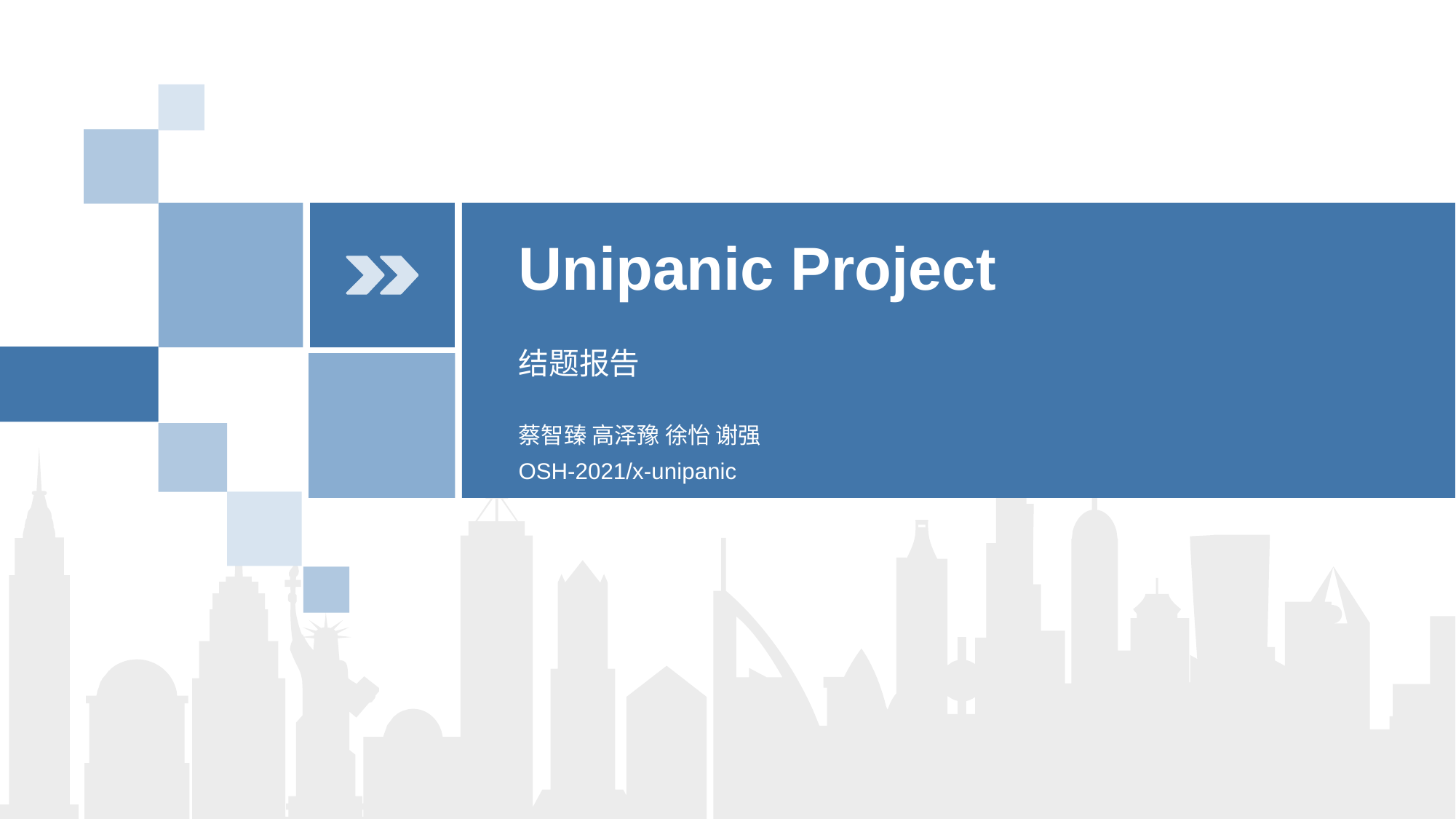

# Unipanic Project
结题报告
蔡智臻 高泽豫 徐怡 谢强
OSH-2021/x-unipanic